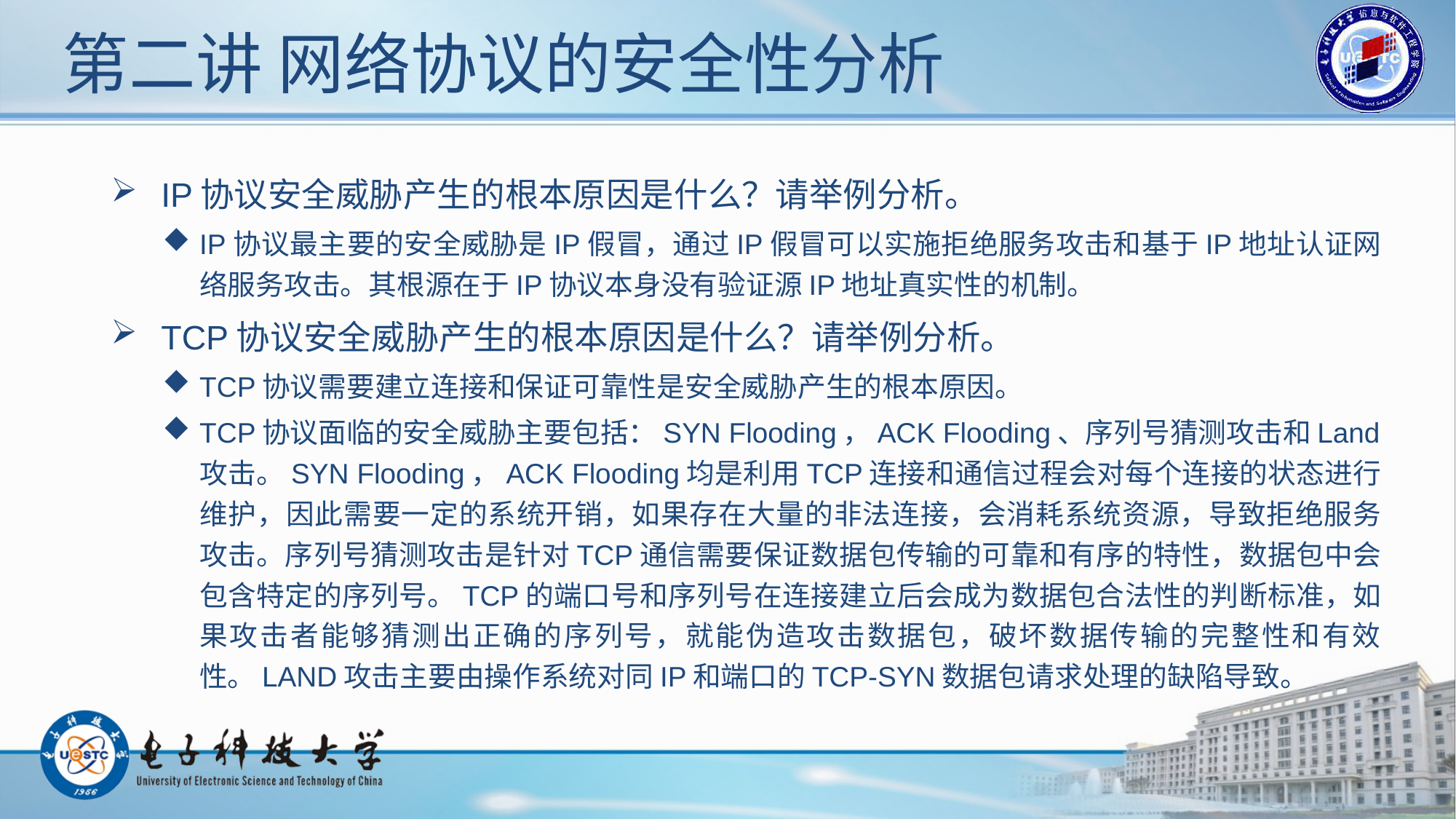

# 第二讲 网络协议的安全性分析
 IP协议安全威胁产生的根本原因是什么？请举例分析。
IP协议最主要的安全威胁是IP假冒，通过IP假冒可以实施拒绝服务攻击和基于IP地址认证网络服务攻击。其根源在于IP协议本身没有验证源IP地址真实性的机制。
 TCP协议安全威胁产生的根本原因是什么？请举例分析。
TCP协议需要建立连接和保证可靠性是安全威胁产生的根本原因。
TCP协议面临的安全威胁主要包括：SYN Flooding，ACK Flooding、序列号猜测攻击和Land攻击。SYN Flooding，ACK Flooding均是利用TCP连接和通信过程会对每个连接的状态进行维护，因此需要一定的系统开销，如果存在大量的非法连接，会消耗系统资源，导致拒绝服务攻击。序列号猜测攻击是针对TCP通信需要保证数据包传输的可靠和有序的特性，数据包中会包含特定的序列号。TCP的端口号和序列号在连接建立后会成为数据包合法性的判断标准，如果攻击者能够猜测出正确的序列号，就能伪造攻击数据包，破坏数据传输的完整性和有效性。LAND攻击主要由操作系统对同IP和端口的TCP-SYN数据包请求处理的缺陷导致。